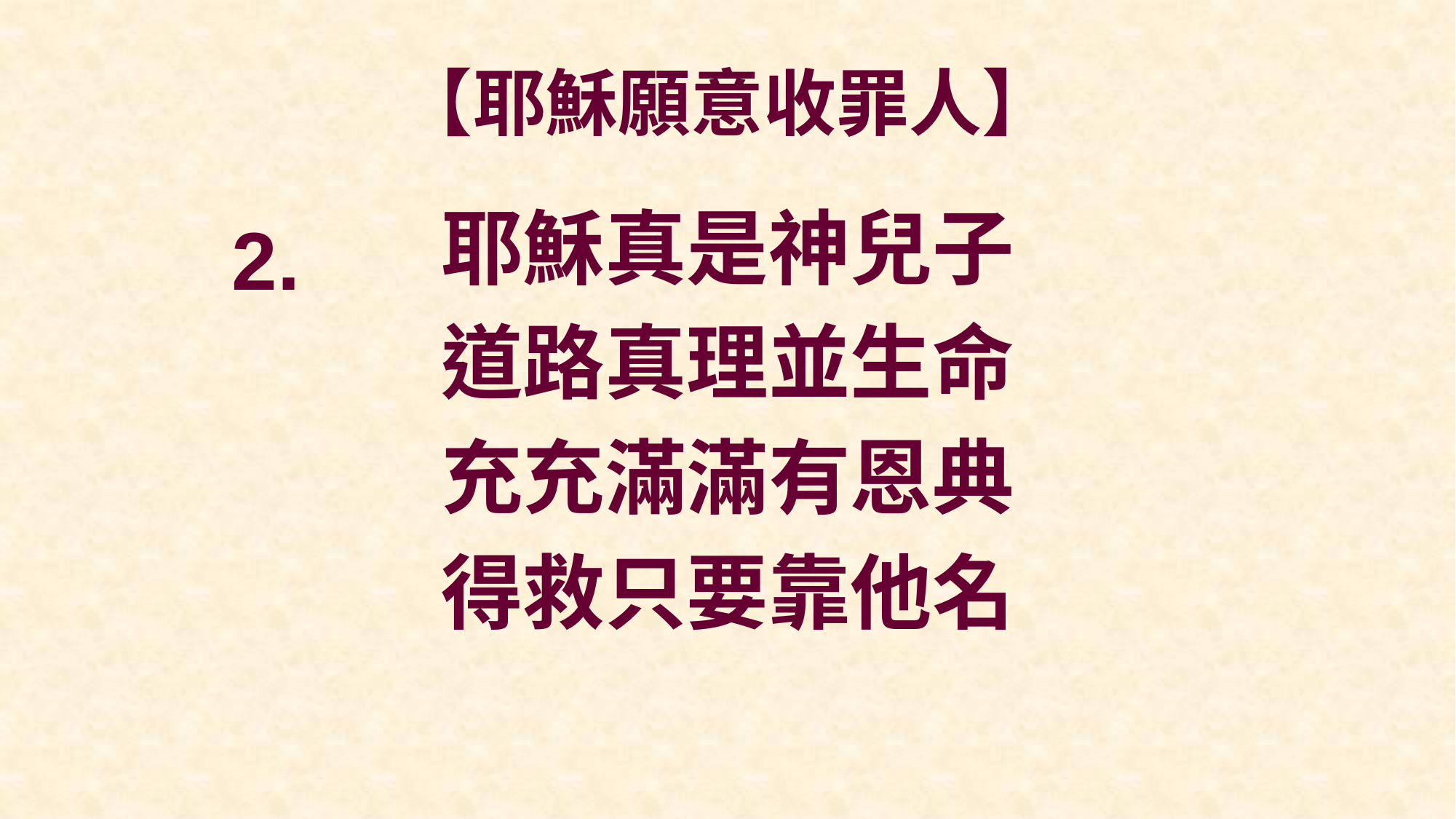

# 【耶穌願意收罪人】
耶穌真是神兒子
道路真理並生命
充充滿滿有恩典
得救只要靠他名
2.